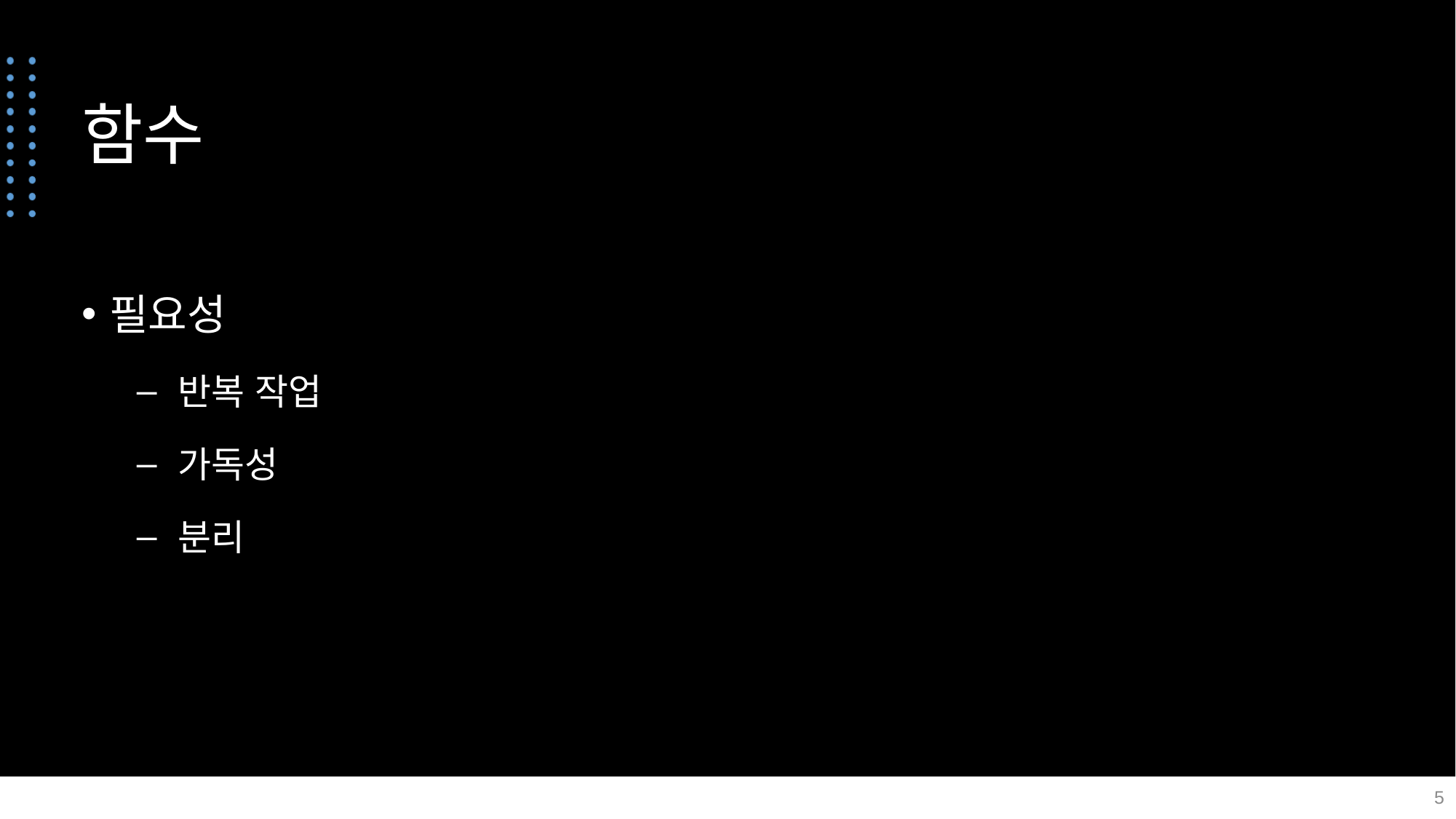

# 함수
필요성
반복 작업
가독성
분리

5